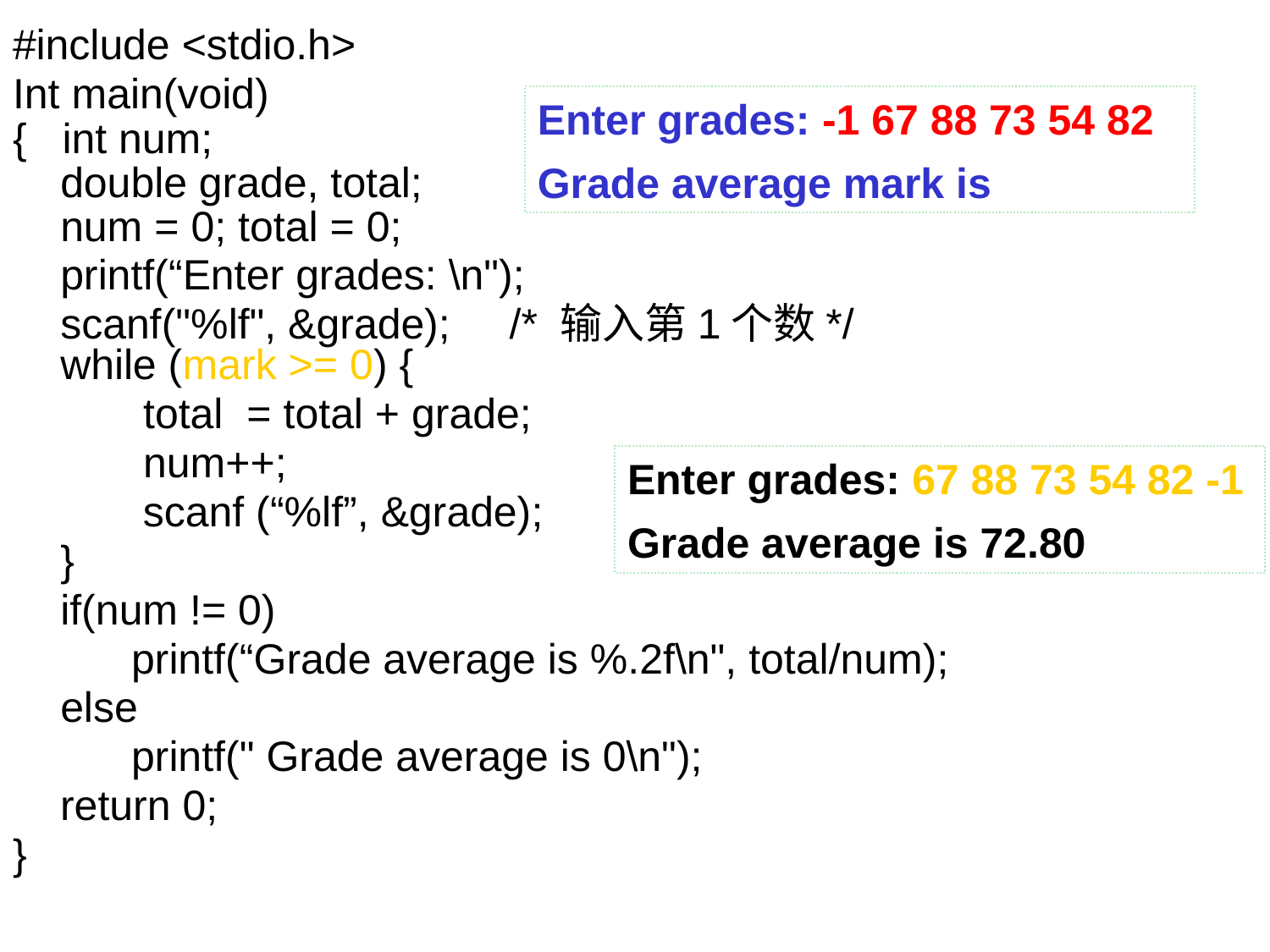

#include <stdio.h>
Int main(void)
{   int num;
	double grade, total;
	num = 0; total = 0;
	printf(“Enter grades: \n");
	scanf("%lf", &grade);     /* 输入第1个数*/
while (mark >= 0) {         /* 输入负数，循环结束 */
	       total  = total + grade;
	       num++;
           scanf (“%lf”, &grade);
	}
	if(num != 0)
          printf(“Grade average is %.2f\n", total/num);
	else
          printf(" Grade average is 0\n");
    return 0;
}
Enter grades: -1 67 88 73 54 82
Grade average mark is
Enter grades: 67 88 73 54 82 -1
Grade average is 72.80